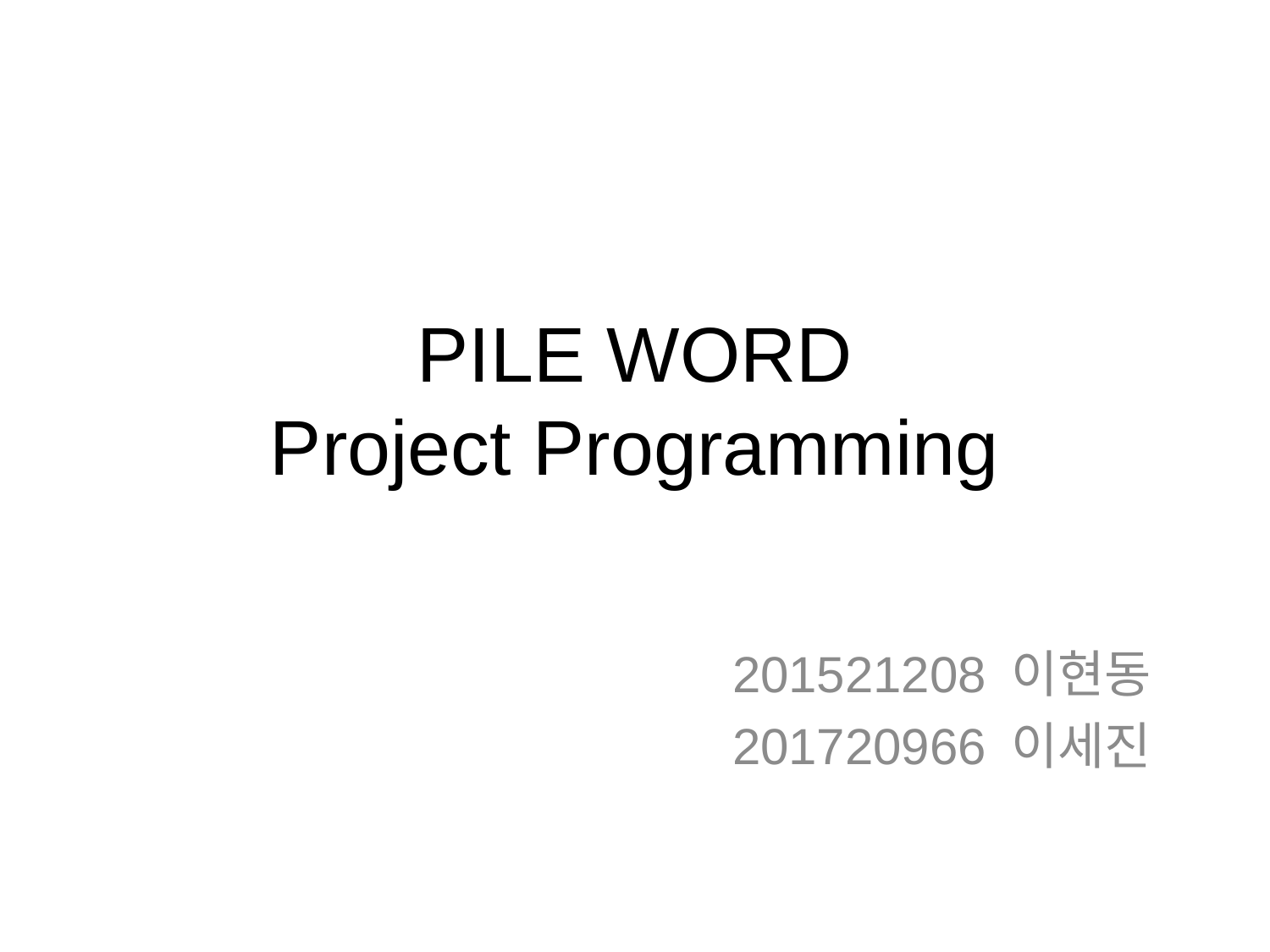

# PILE WORD Project Programming
201521208 이현동
201720966 이세진